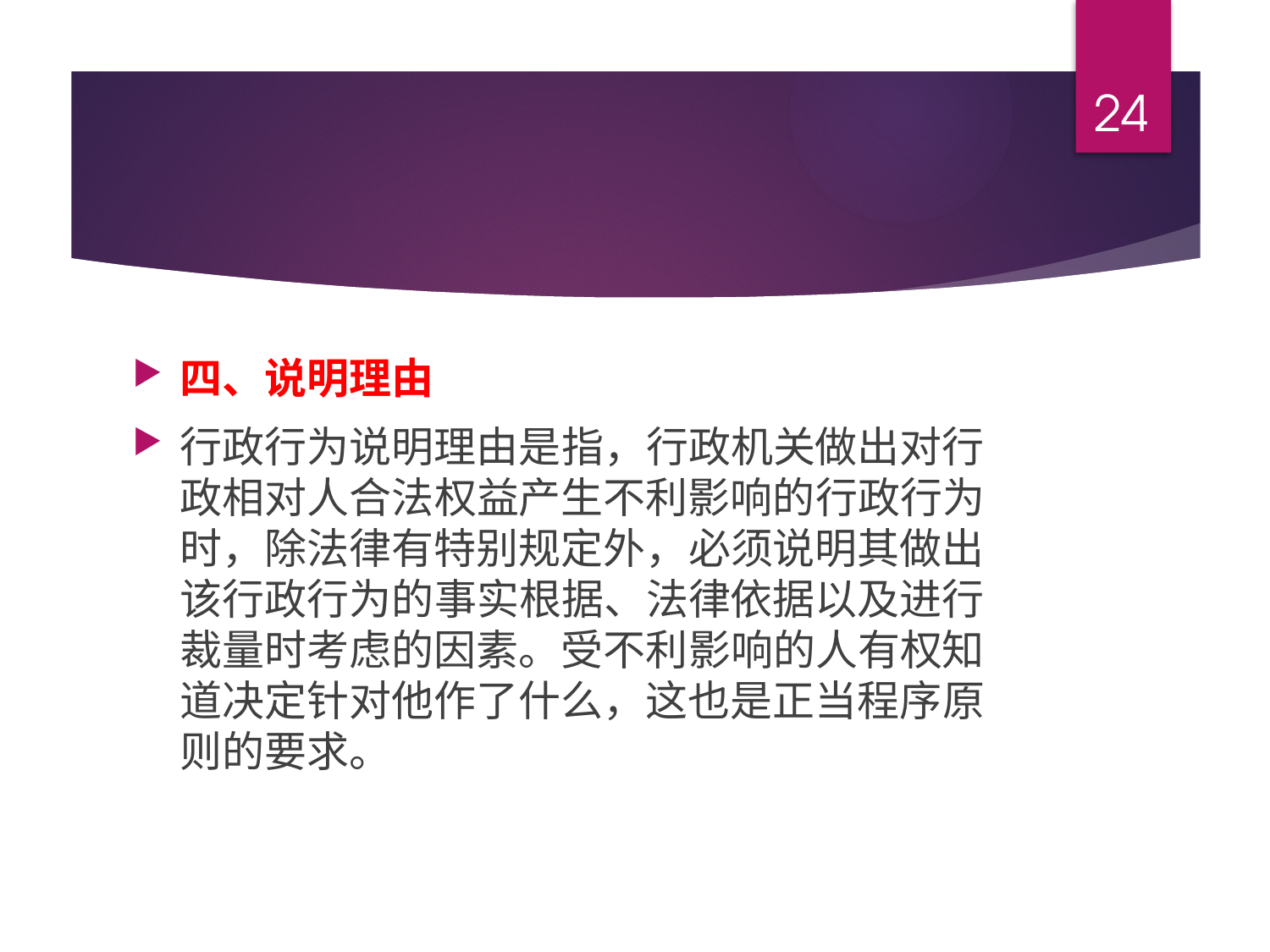

24
#
四、说明理由
行政行为说明理由是指，行政机关做出对行政相对人合法权益产生不利影响的行政行为时，除法律有特别规定外，必须说明其做出该行政行为的事实根据、法律依据以及进行裁量时考虑的因素。受不利影响的人有权知道决定针对他作了什么，这也是正当程序原则的要求。